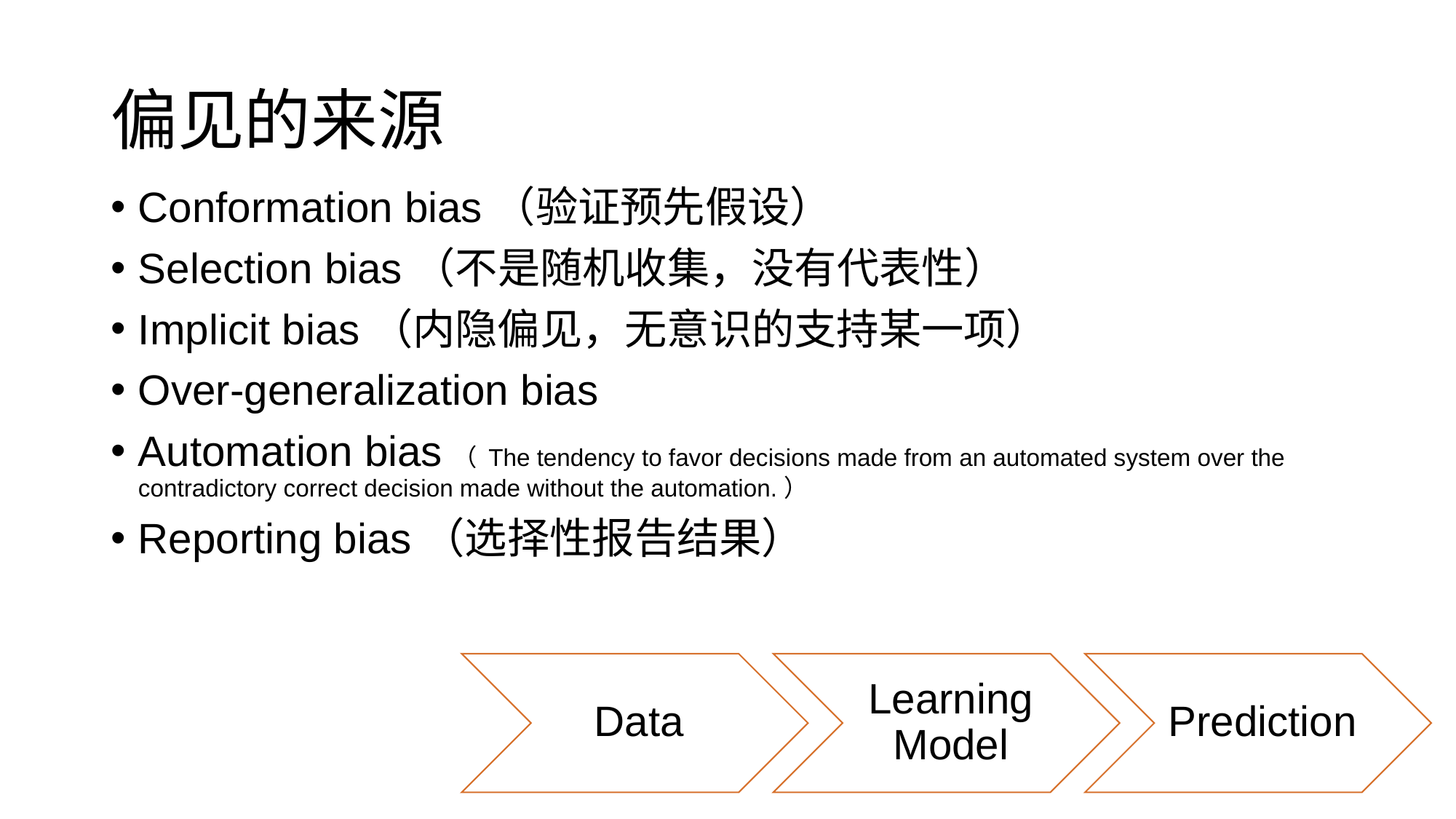

# 偏见的来源
Conformation bias（验证预先假设）
Selection bias（不是随机收集，没有代表性）
Implicit bias（内隐偏见，无意识的支持某一项）
Over-generalization bias
Automation bias（ The tendency to favor decisions made from an automated system over the contradictory correct decision made without the automation.）
Reporting bias（选择性报告结果）
Data
Learning Model
Prediction